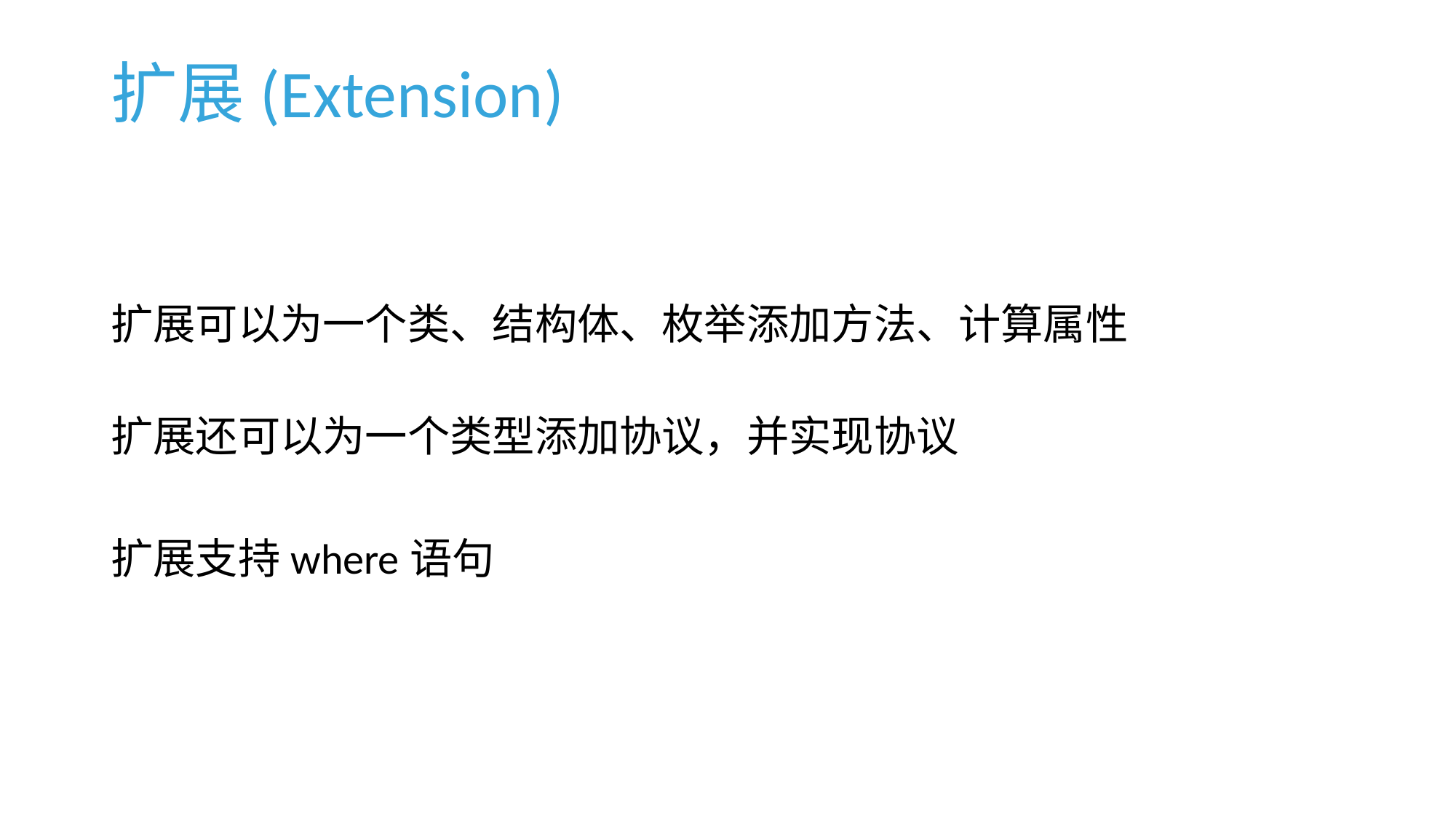

# 扩展(Extension)
扩展可以为一个类、结构体、枚举添加方法、计算属性
扩展还可以为一个类型添加协议，并实现协议

扩展支持where语句